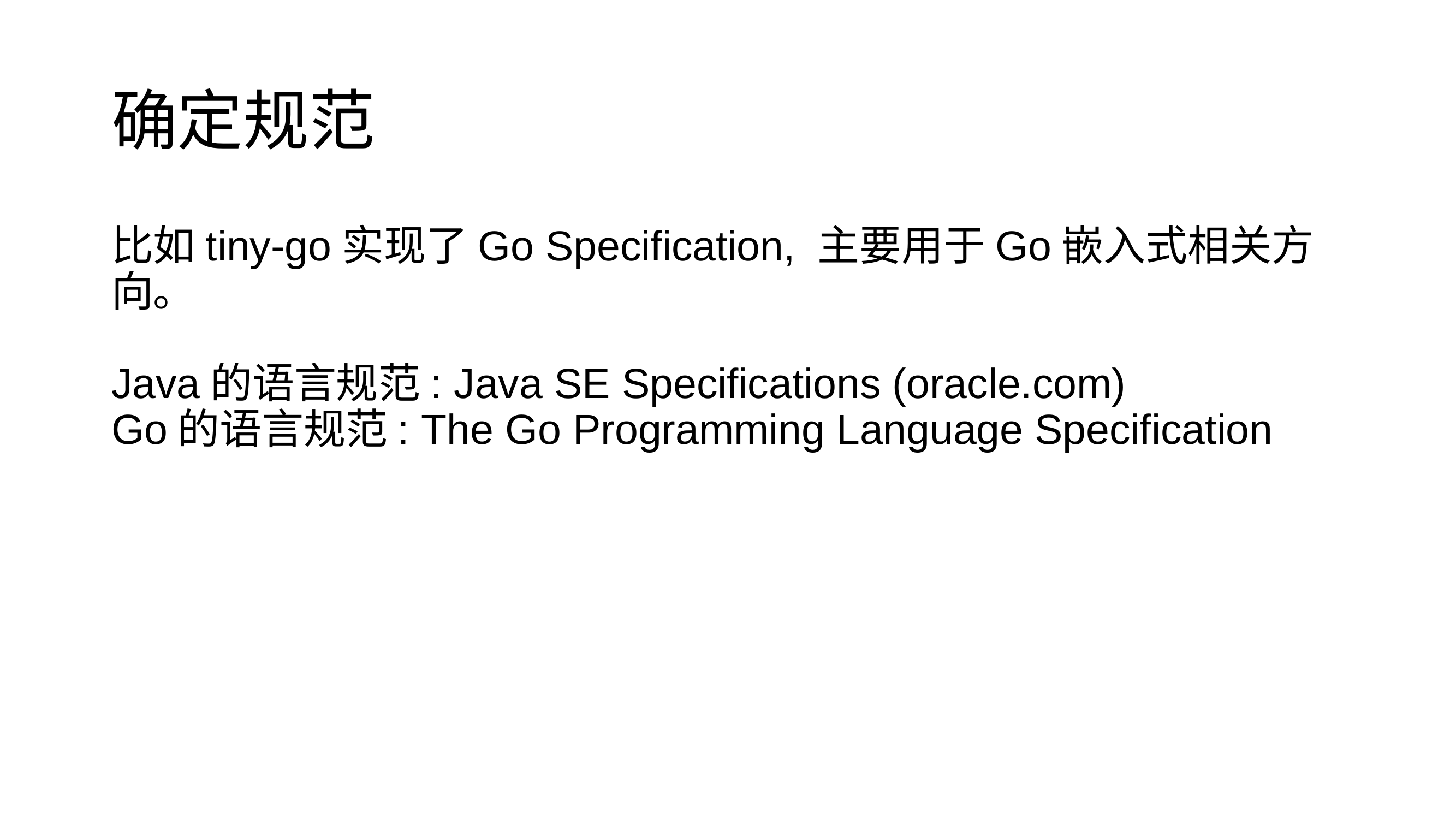

确定规范
比如tiny-go实现了Go Specification, 主要用于Go嵌入式相关方向。

Java的语言规范: Java SE Specifications (oracle.com)
Go的语言规范: The Go Programming Language Specification